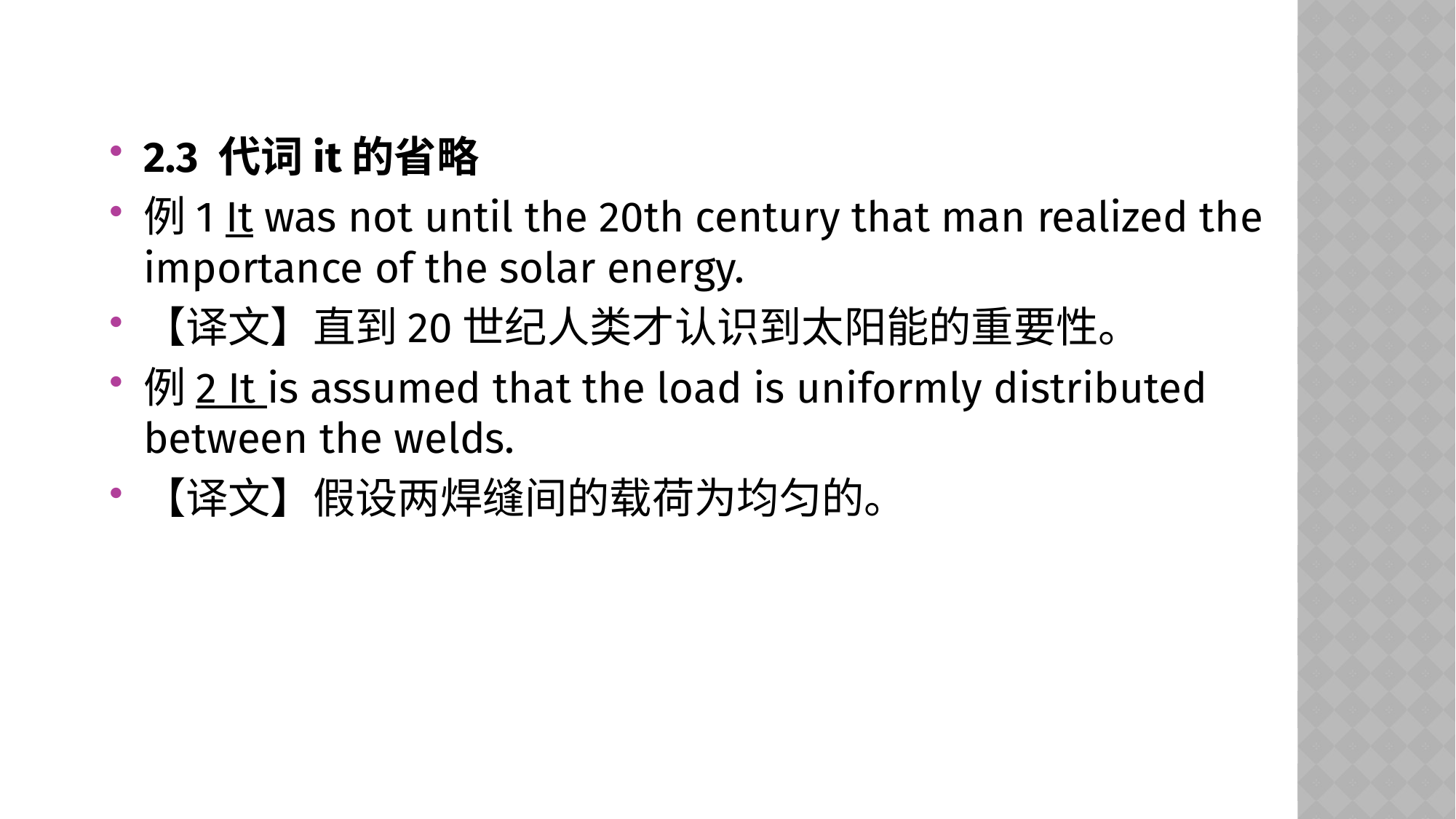

2.3 代词it的省略
例1 It was not until the 20th century that man realized the importance of the solar energy.
【译文】直到20世纪人类才认识到太阳能的重要性。
例2 It is assumed that the load is uniformly distributed between the welds.
【译文】假设两焊缝间的载荷为均匀的。